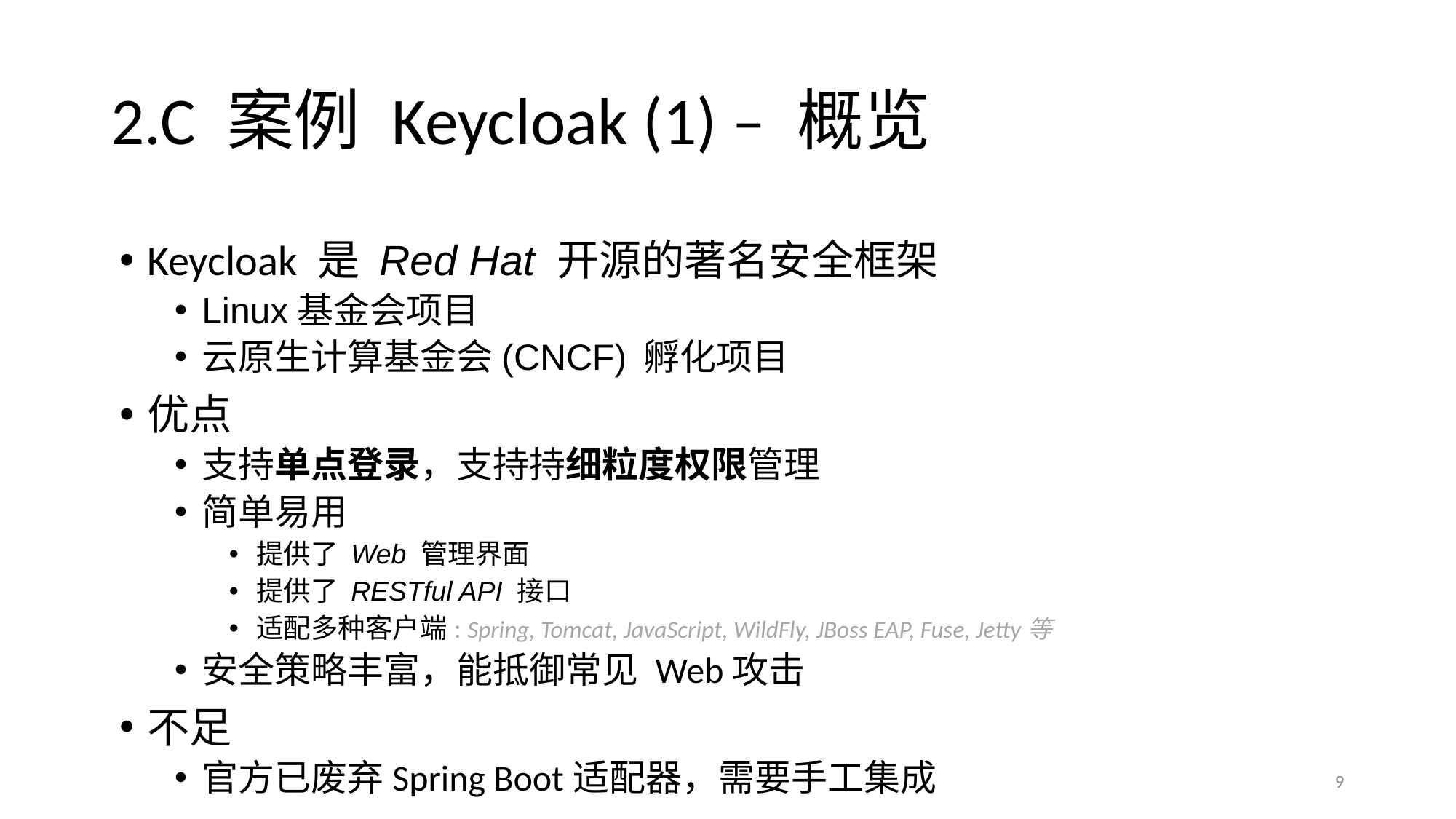

# 2.C 案例 Keycloak (1) – 概览
Keycloak 是 Red Hat 开源的著名安全框架
Linux基金会项目
云原生计算基金会(CNCF) 孵化项目
优点
支持单点登录，支持持细粒度权限管理
简单易用
提供了 Web 管理界面
提供了 RESTful API 接口
适配多种客户端: Spring, Tomcat, JavaScript, WildFly, JBoss EAP, Fuse, Jetty等
安全策略丰富，能抵御常见 Web攻击
不足
官方已废弃Spring Boot适配器，需要手工集成
9